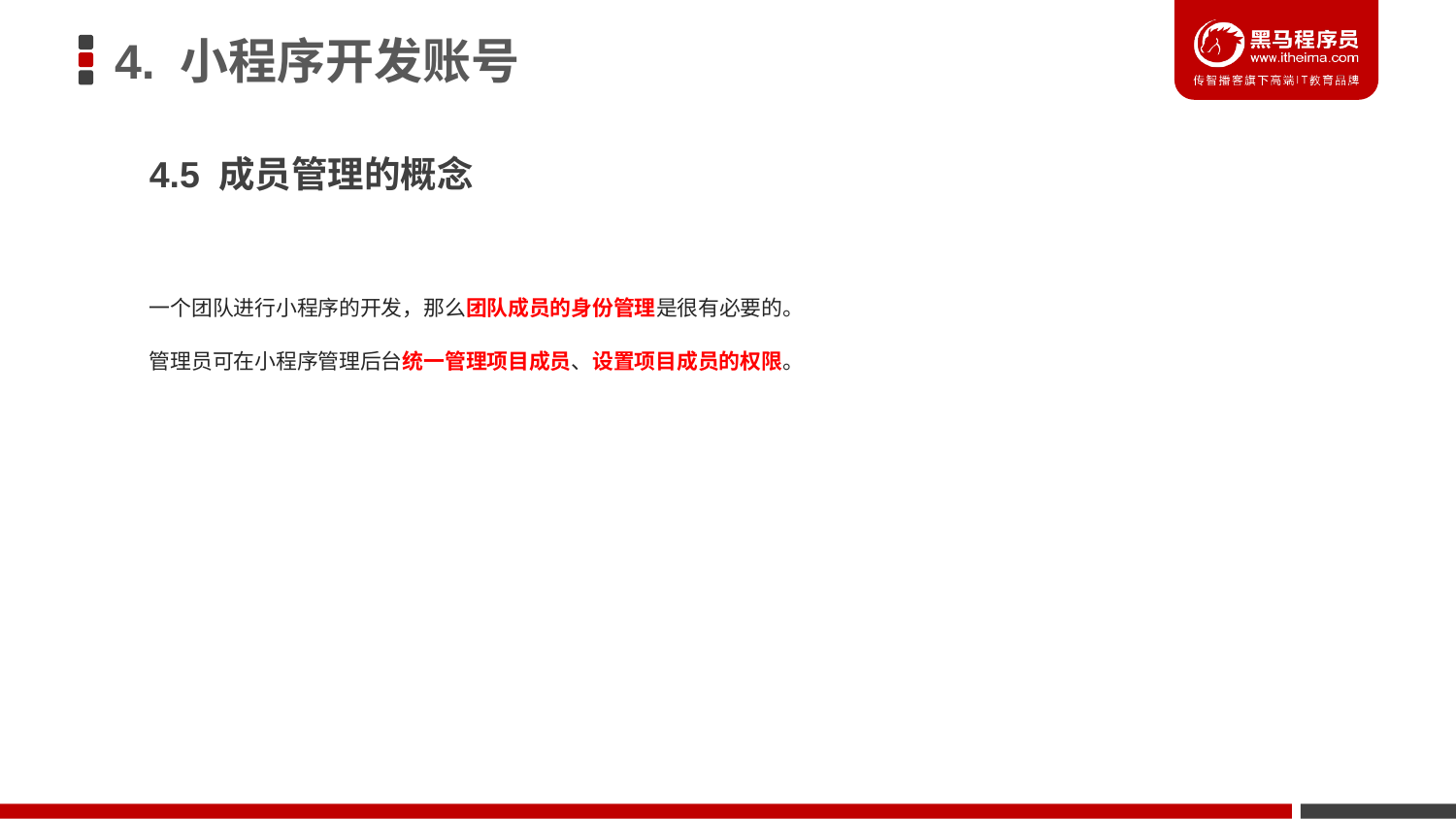

# 4. 小程序开发账号
4.5 成员管理的概念
一个团队进行小程序的开发，那么团队成员的身份管理是很有必要的。
管理员可在小程序管理后台统一管理项目成员、设置项目成员的权限。